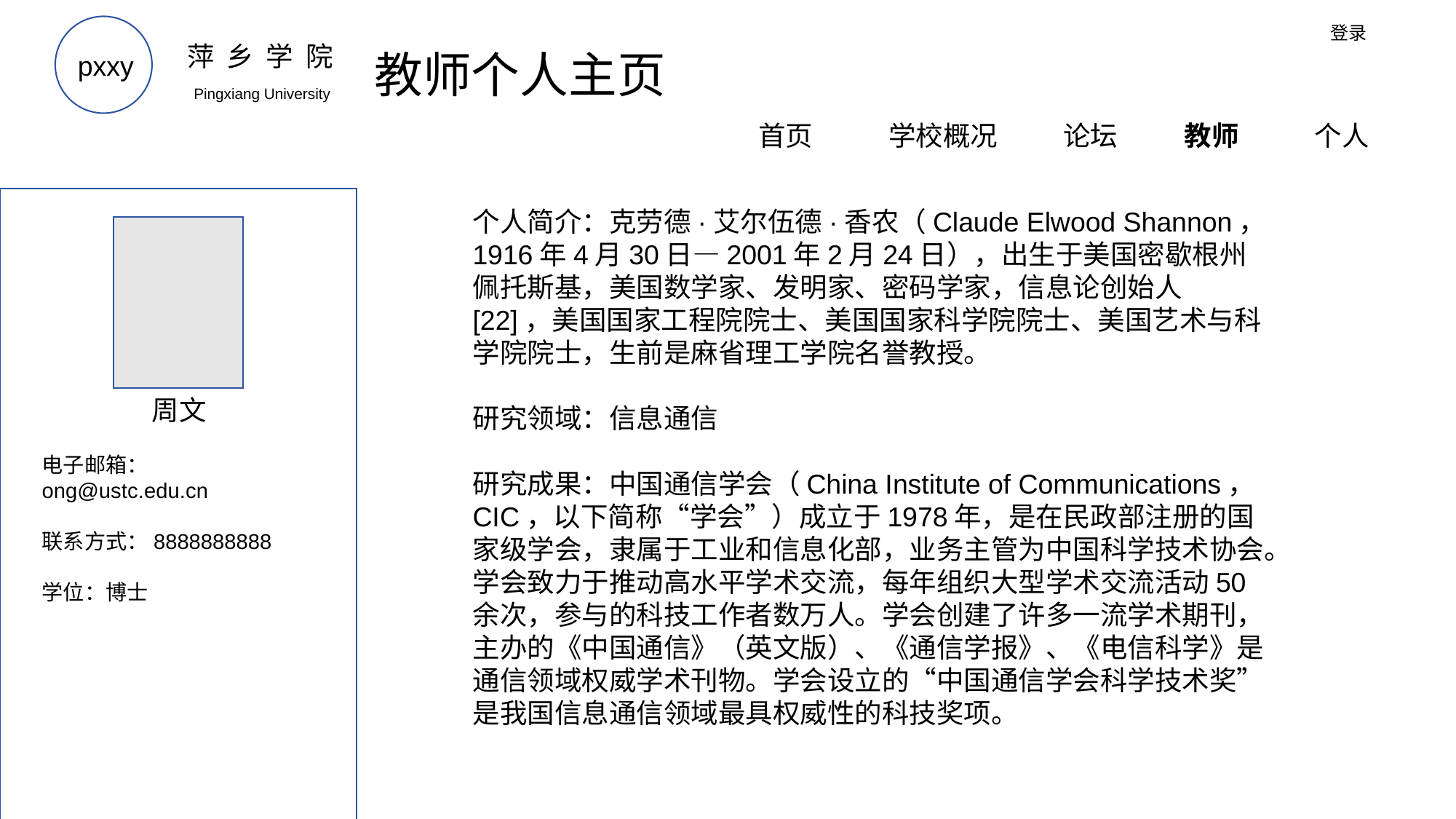

登录
萍  乡  学  院
教师个人主页
pxxy

Pingxiang University
首页
学校概况
论坛
教师
个人

个人简介：克劳德·艾尔伍德·香农（Claude Elwood Shannon，1916年4月30日—2001年2月24日），出生于美国密歇根州佩托斯基，美国数学家、发明家、密码学家，信息论创始人 [22]，美国国家工程院院士、美国国家科学院院士、美国艺术与科学院院士，生前是麻省理工学院名誉教授。

研究领域：信息通信

研究成果：中国通信学会（China Institute of Communications，CIC，以下简称“学会”）成立于1978年，是在民政部注册的国家级学会，隶属于工业和信息化部，业务主管为中国科学技术协会。学会致力于推动高水平学术交流，每年组织大型学术交流活动50余次，参与的科技工作者数万人。学会创建了许多一流学术期刊，主办的《中国通信》（英文版）、《通信学报》、《电信科学》是通信领域权威学术刊物。学会设立的“中国通信学会科学技术奖”是我国信息通信领域最具权威性的科技奖项。

周文
电子邮箱：ong@ustc.edu.cn

联系方式：8888888888

学位：博士